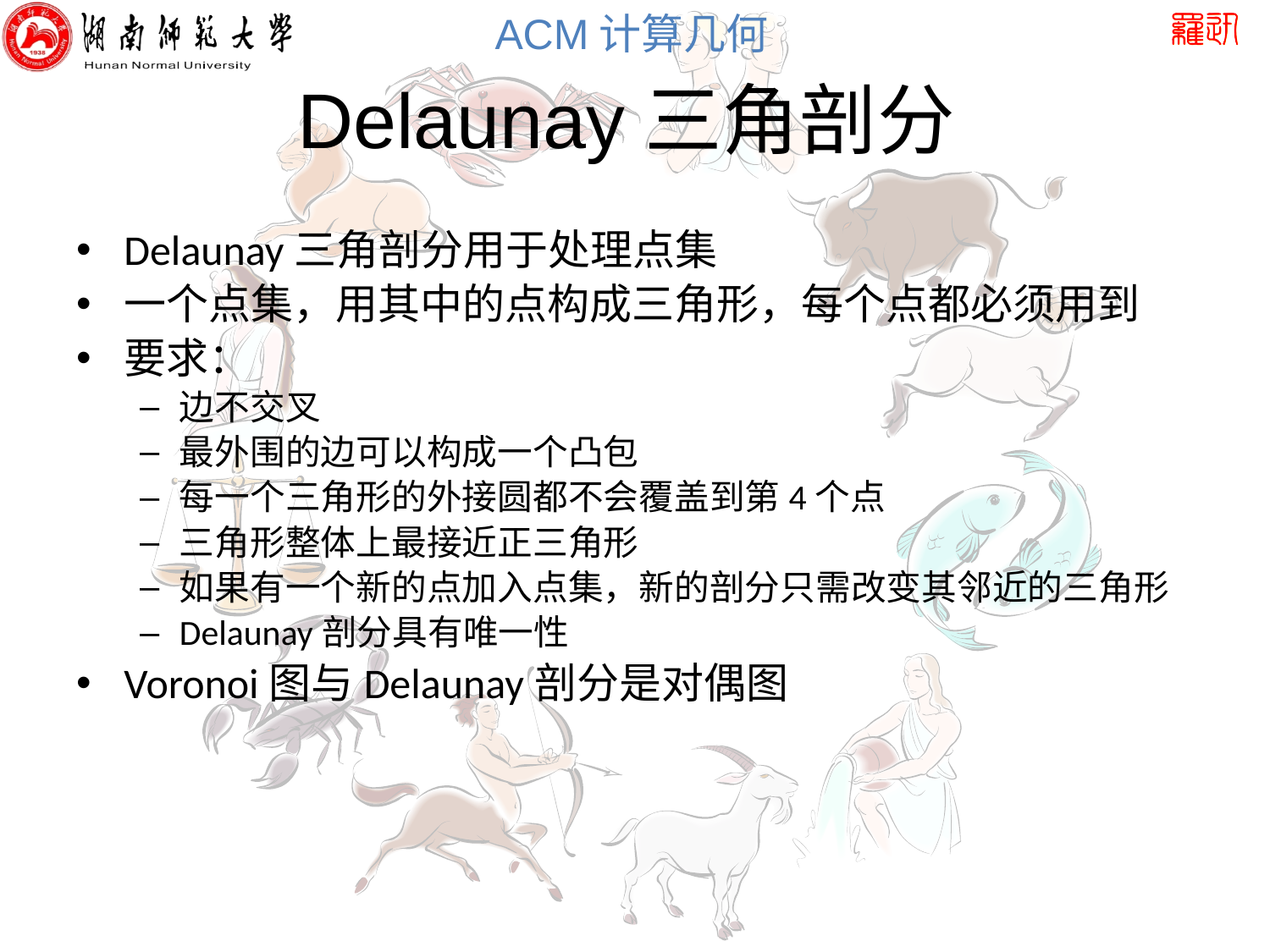

# Delaunay三角剖分
Delaunay三角剖分用于处理点集
一个点集，用其中的点构成三角形，每个点都必须用到
要求：
边不交叉
最外围的边可以构成一个凸包
每一个三角形的外接圆都不会覆盖到第4个点
三角形整体上最接近正三角形
如果有一个新的点加入点集，新的剖分只需改变其邻近的三角形
Delaunay剖分具有唯一性
Voronoi图与Delaunay剖分是对偶图